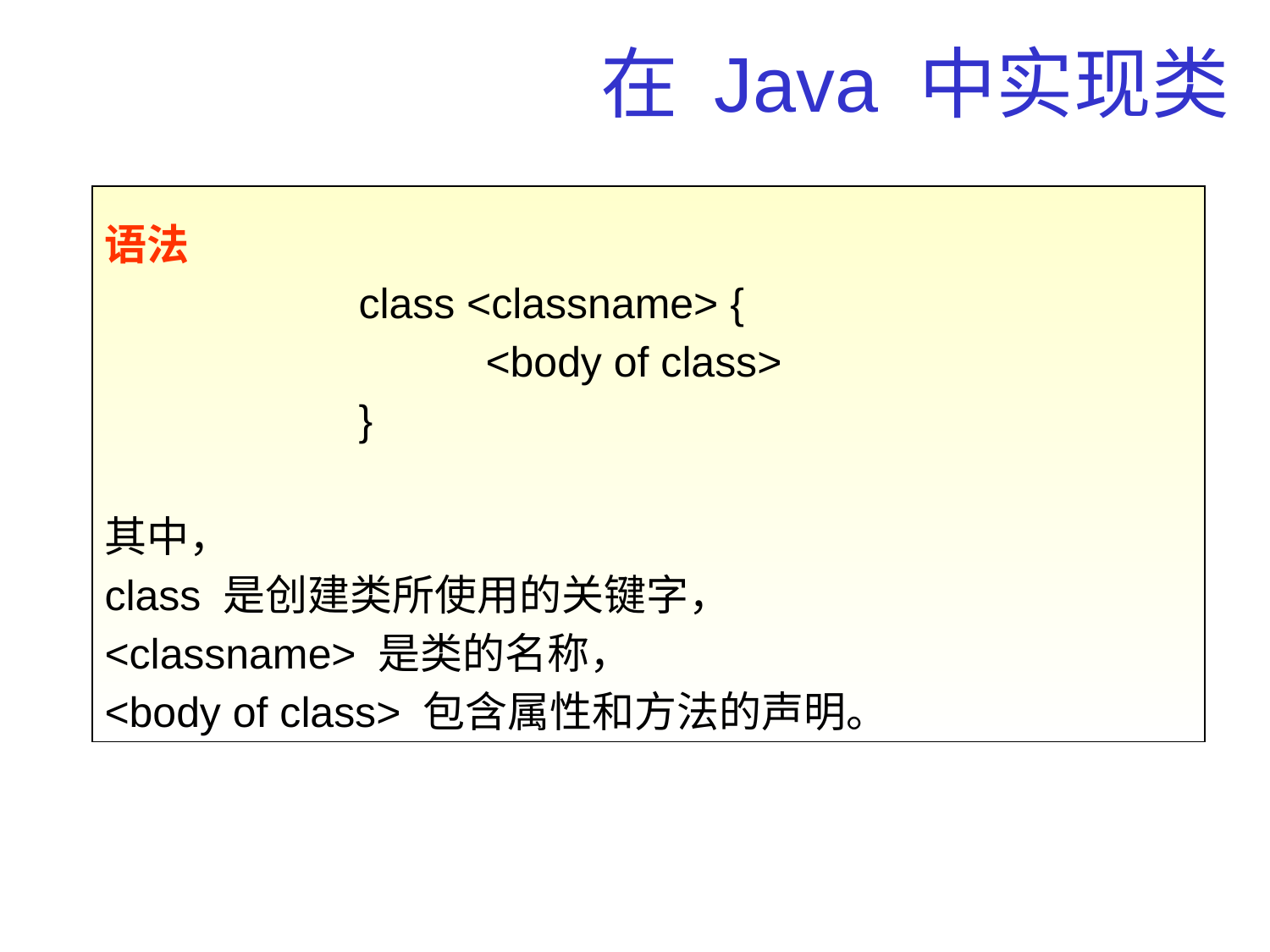

# 在 Java 中实现类
语法
		class <classname> {
			<body of class>
		}

其中，
class 是创建类所使用的关键字，
<classname> 是类的名称，
<body of class> 包含属性和方法的声明。
16